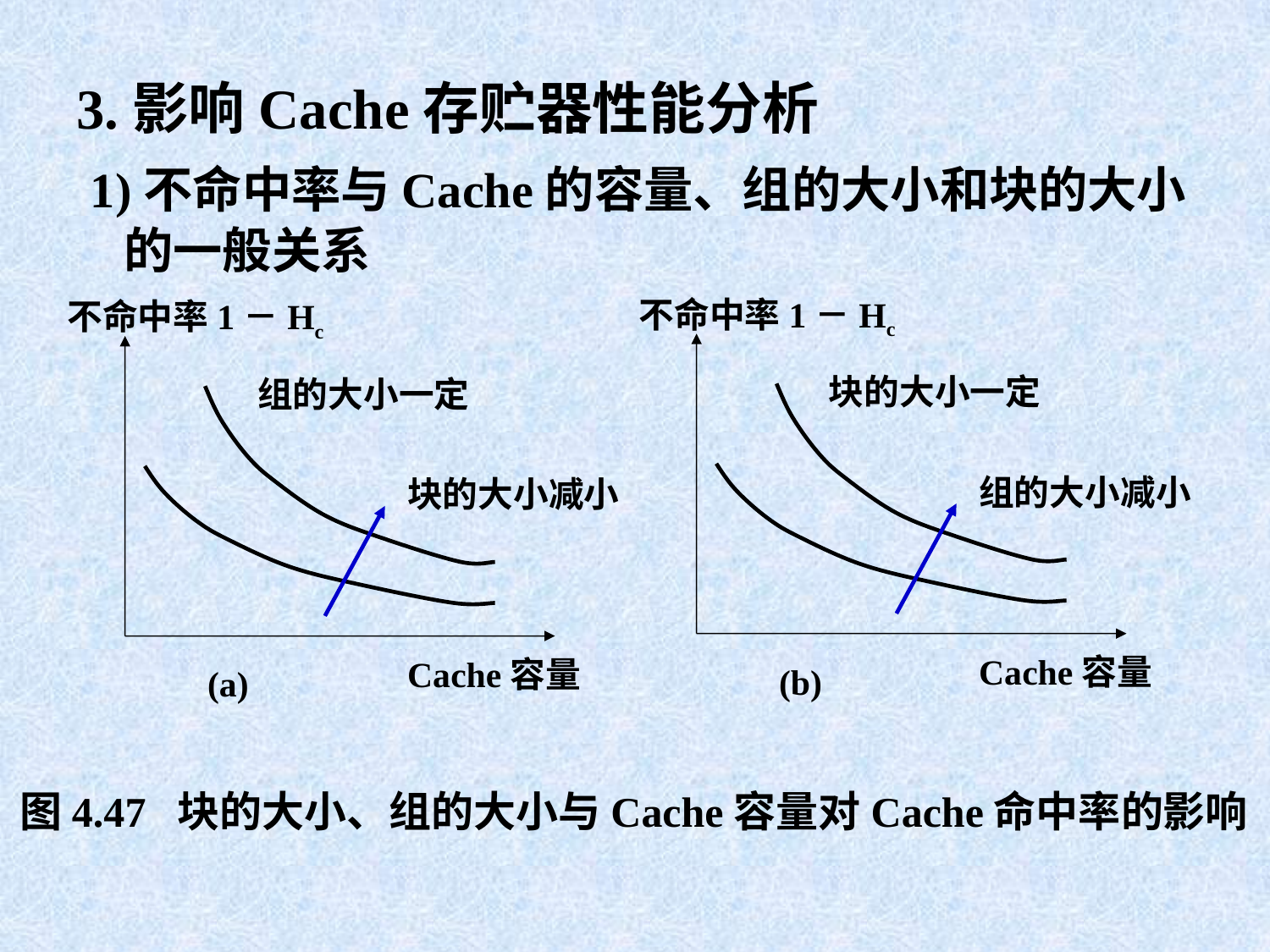

3.影响Cache存贮器性能分析
 1)不命中率与Cache的容量、组的大小和块的大小的一般关系
不命中率1－Hc
不命中率1－Hc

块的大小一定
组的大小一定

组的大小减小

块的大小减小

Cache容量
Cache容量
(b)
(a)
图4.47  块的大小、组的大小与Cache容量对Cache命中率的影响